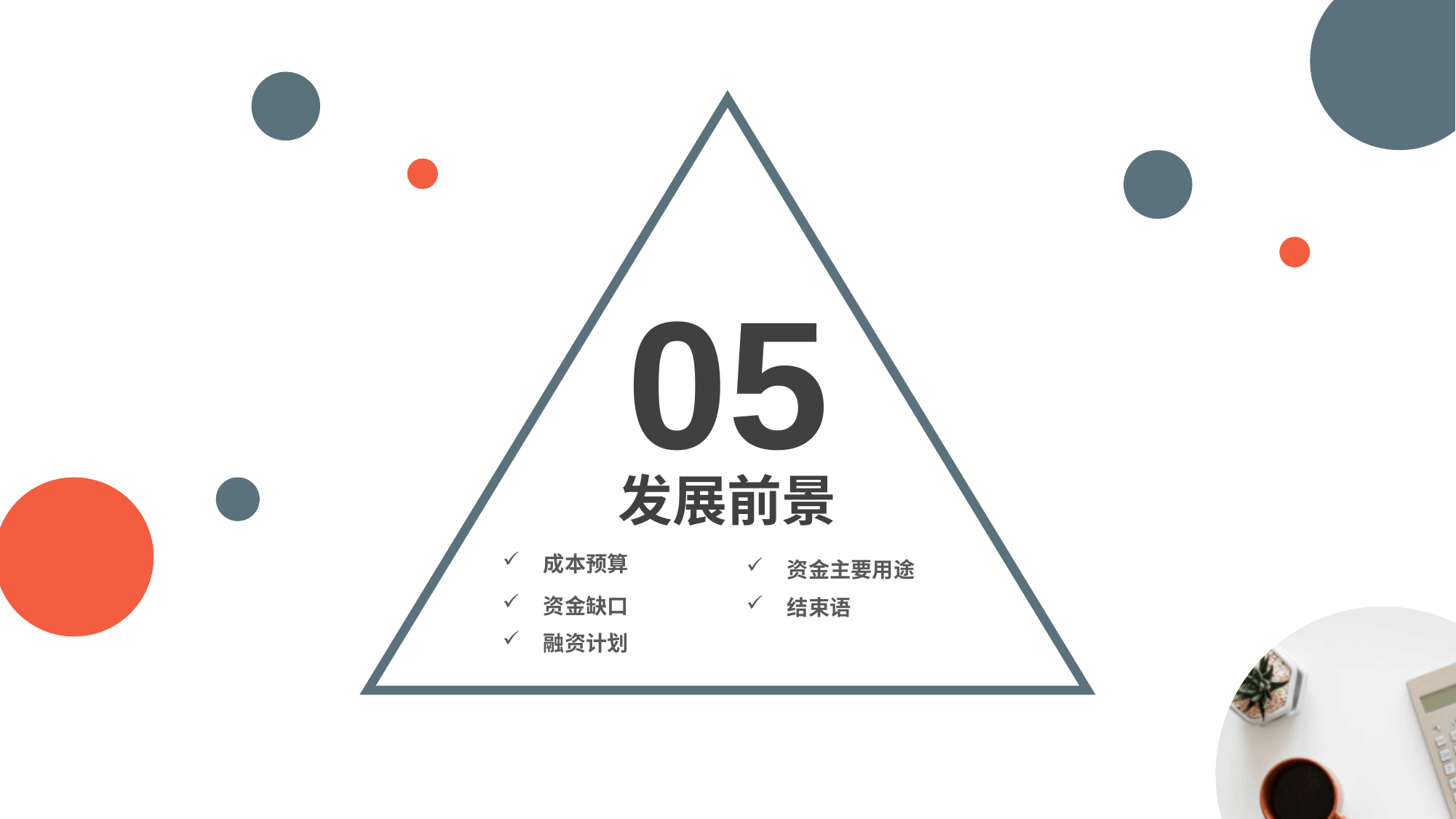

05
发展前景

成本预算
资金主要用途
资金缺口
结束语

融资计划